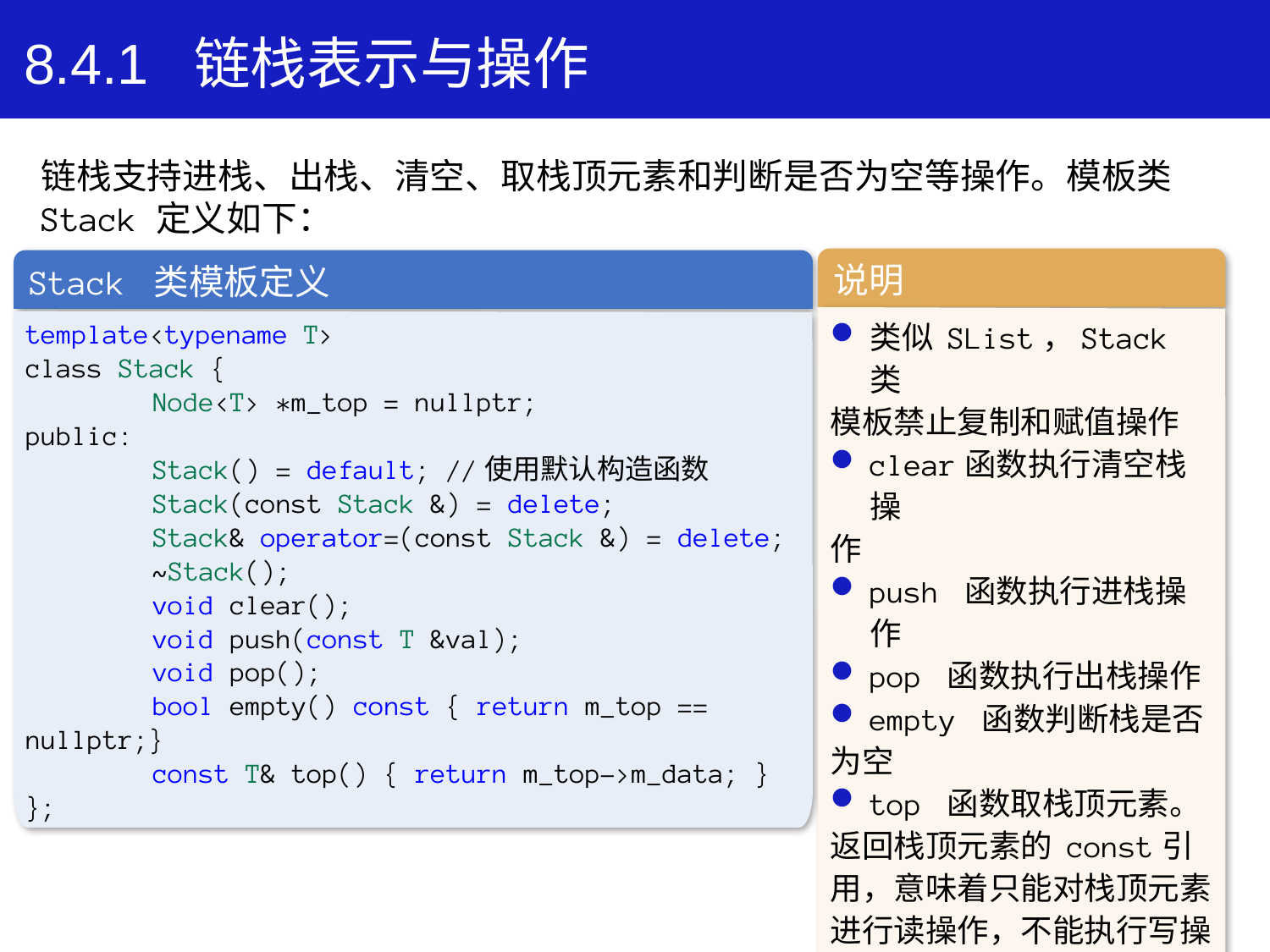

8.4.1  链栈表示与操作
链栈支持进栈、出栈、清空、取栈顶元素和判断是否为空等操作。模板类 Stack 定义如下：
说明
类似 SList，Stack 类
模板禁止复制和赋值操作
clear函数执行清空栈操
作
push 函数执行进栈操作
pop 函数执行出栈操作
empty 函数判断栈是否
为空
top 函数取栈顶元素。
返回栈顶元素的 const引用，意味着只能对栈顶元素进行读操作，不能执行写操作
Stack 类模板定义
template<typename T>
class Stack {
	Node<T> *m_top = nullptr;
public:
	Stack() = default; //使用默认构造函数
	Stack(const Stack &) = delete;
	Stack& operator=(const Stack &) = delete;
	~Stack();
	void clear();
	void push(const T &val);
	void pop();
	bool empty() const { return m_top == nullptr;}
	const T& top() { return m_top->m_data; }
};
39